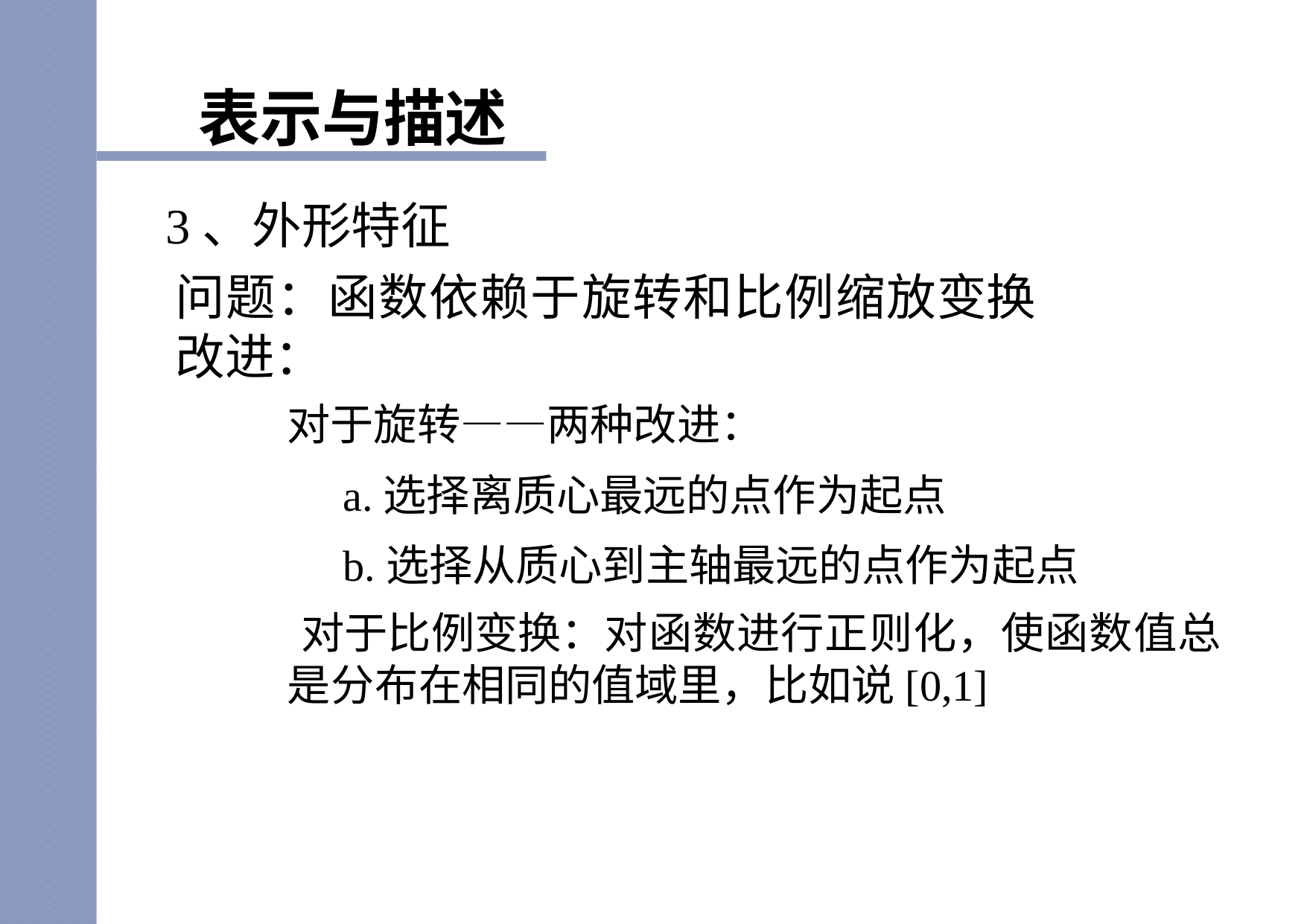

# 表示与描述
3、外形特征
问题：函数依赖于旋转和比例缩放变换
改进：
对于旋转——两种改进：
a.选择离质心最远的点作为起点
b.选择从质心到主轴最远的点作为起点
 对于比例变换：对函数进行正则化，使函数值总是分布在相同的值域里，比如说[0,1]